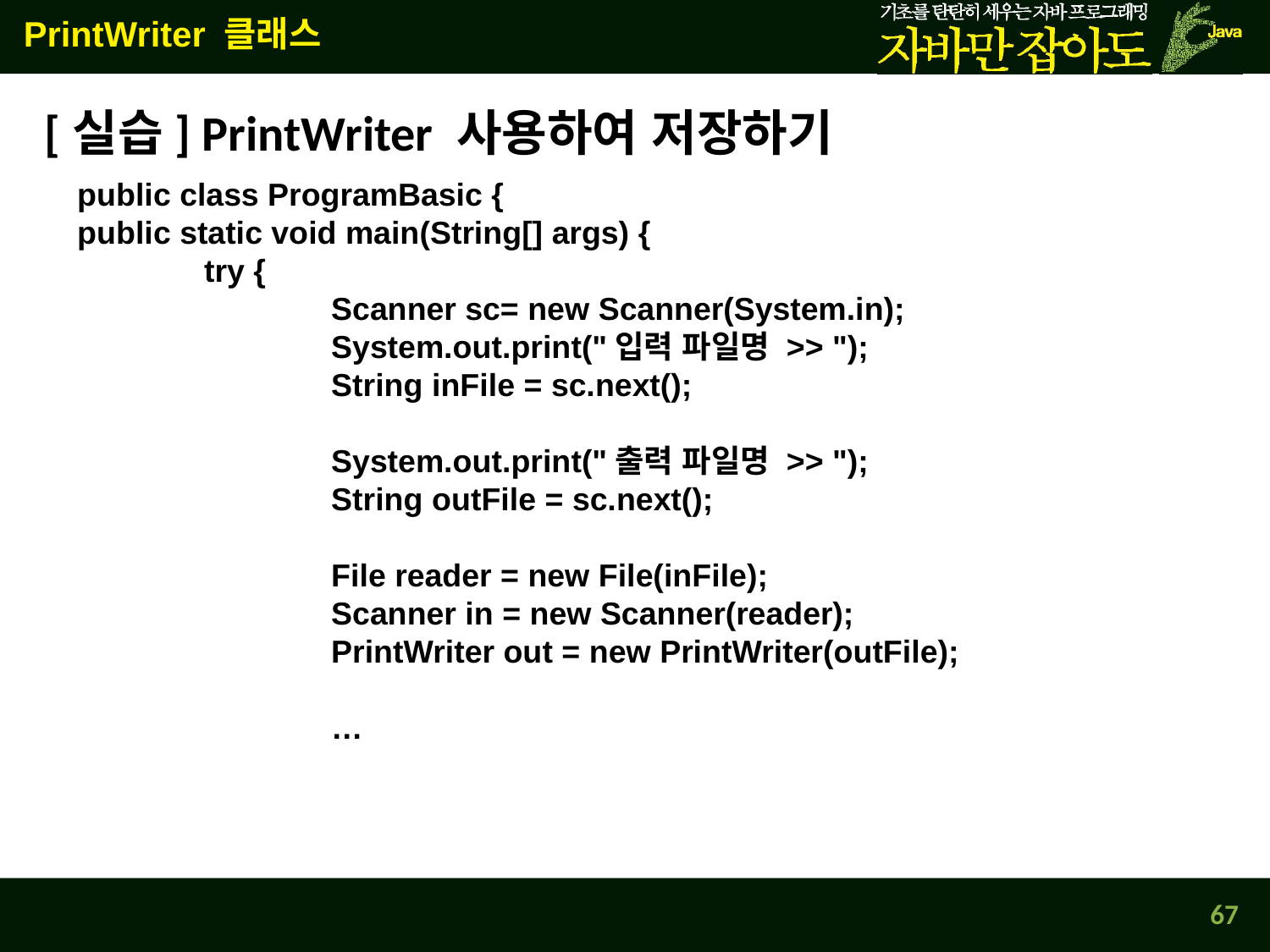

PrintWriter 클래스
[실습] PrintWriter 사용하여 저장하기
public class ProgramBasic {
public static void main(String[] args) {
	try {
		Scanner sc= new Scanner(System.in);
		System.out.print("입력 파일명 >> ");
		String inFile = sc.next();

		System.out.print("출력 파일명 >> ");
		String outFile = sc.next();

		File reader = new File(inFile);
		Scanner in = new Scanner(reader);
		PrintWriter out = new PrintWriter(outFile);

		…

67